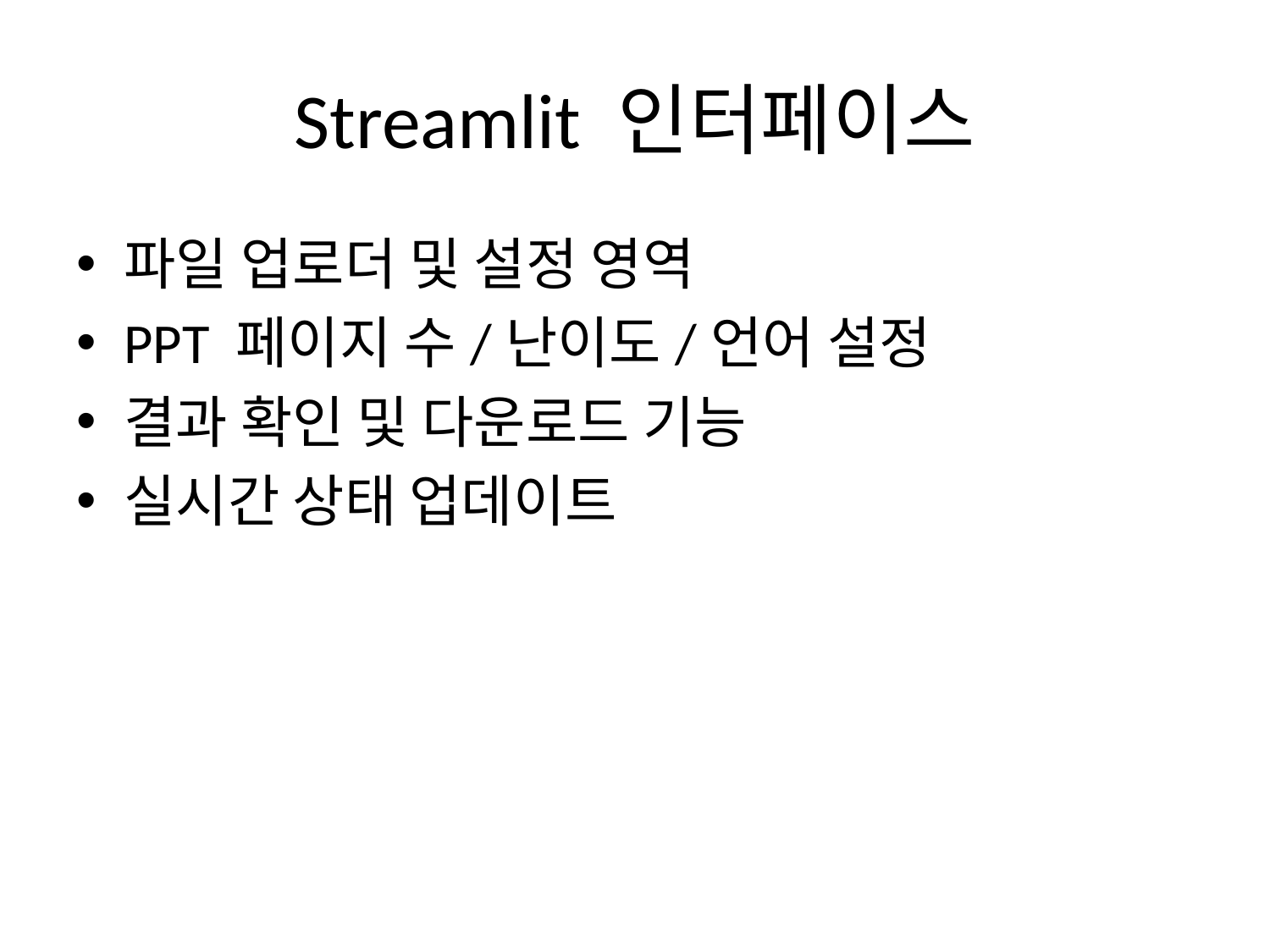

# Streamlit 인터페이스
파일 업로더 및 설정 영역
PPT 페이지 수/난이도/언어 설정
결과 확인 및 다운로드 기능
실시간 상태 업데이트